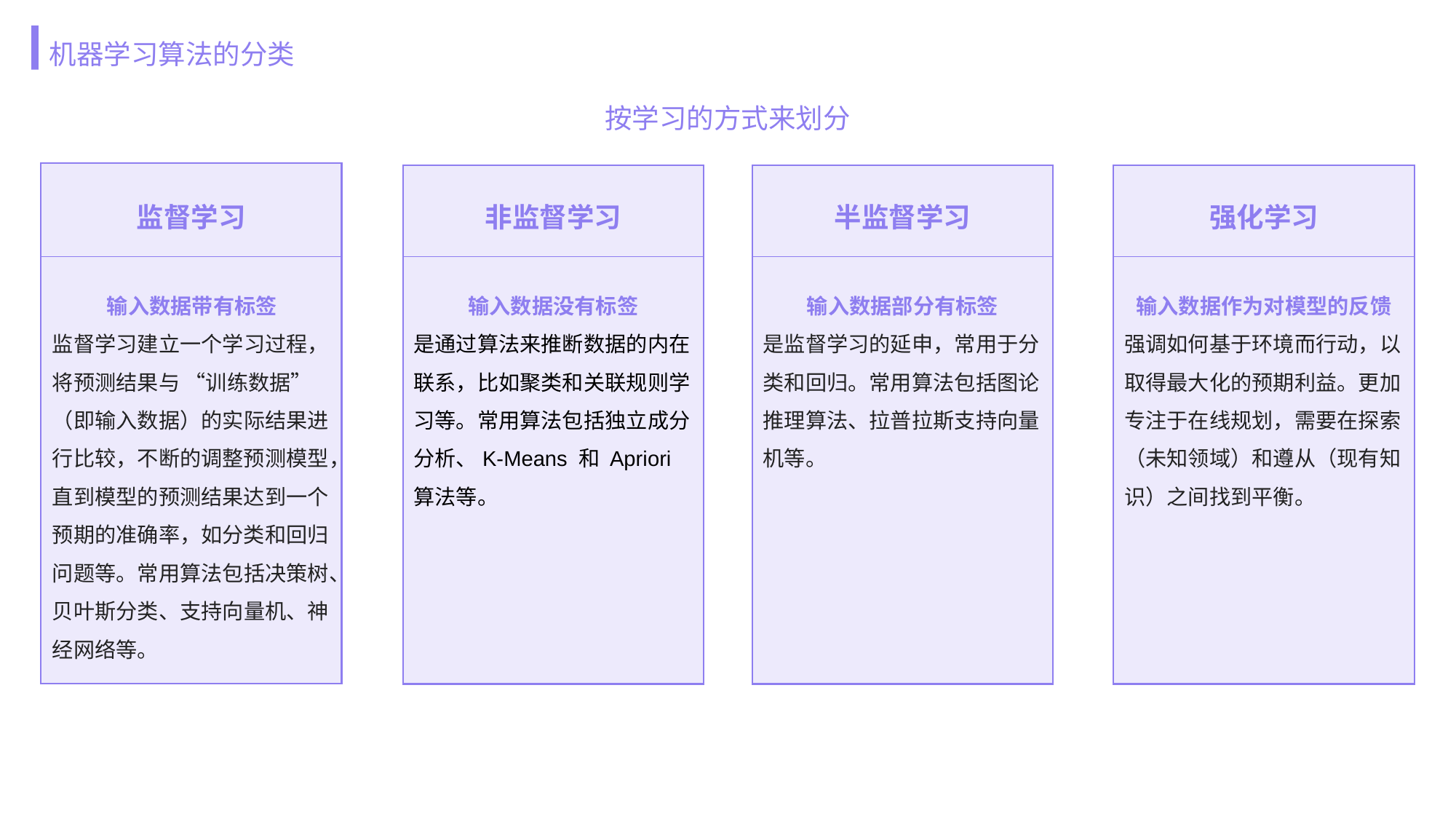

机器学习算法的分类
按学习的方式来划分

监督学习
非监督学习
半监督学习
强化学习
输入数据带有标签
监督学习建立一个学习过程，将预测结果与 “训练数据”（即输入数据）的实际结果进行比较，不断的调整预测模型，直到模型的预测结果达到一个预期的准确率，如分类和回归问题等。常用算法包括决策树、贝叶斯分类、支持向量机、神经网络等。
输入数据没有标签
是通过算法来推断数据的内在联系，比如聚类和关联规则学习等。常用算法包括独立成分分析、K-Means 和 Apriori 算法等。
输入数据部分有标签
是监督学习的延申，常用于分类和回归。常用算法包括图论推理算法、拉普拉斯支持向量机等。
输入数据作为对模型的反馈
强调如何基于环境而行动，以取得最大化的预期利益。更加专注于在线规划，需要在探索（未知领域）和遵从（现有知识）之间找到平衡。